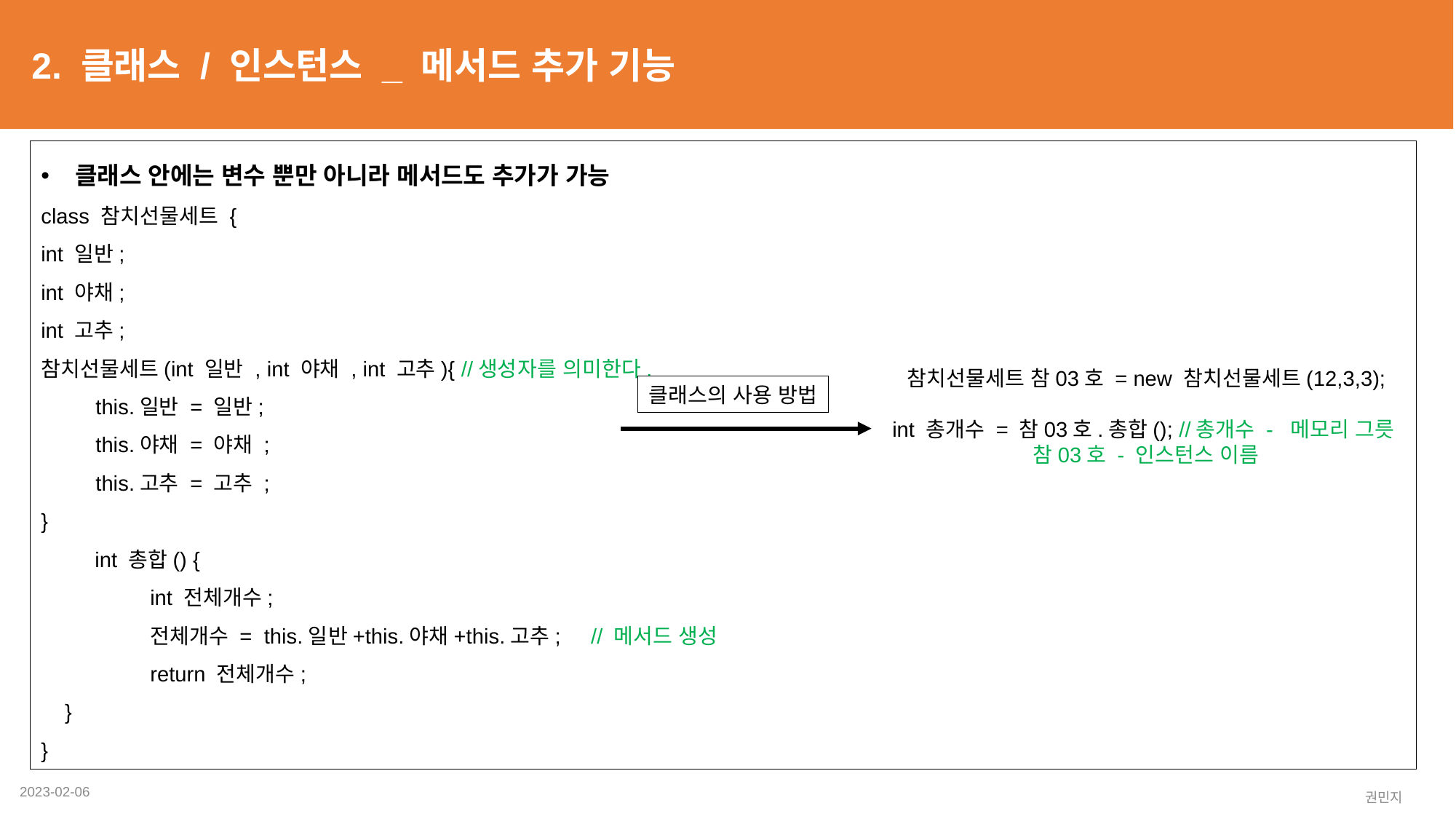

2. 클래스 / 인스턴스 _ 메서드 추가 기능
클래스 안에는 변수 뿐만 아니라 메서드도 추가가 가능
class 참치선물세트 {
int 일반;
int 야채;
int 고추;
참치선물세트(int 일반 , int 야채 , int 고추){ //생성자를 의미한다.
this.일반 = 일반;
this.야채 = 야채 ;
this.고추 = 고추 ;
}
         int 총합() {
	int 전체개수;
	전체개수 =  this.일반+this.야채+this.고추;     // 메서드 생성
	return 전체개수;
    }
}

참치선물세트 참03호 = new 참치선물세트(12,3,3);

int 총개수 = 참03호.총합(); //총개수 -  메모리 그릇
참03호 - 인스턴스 이름

클래스의 사용 방법
2023-02-06
권민지